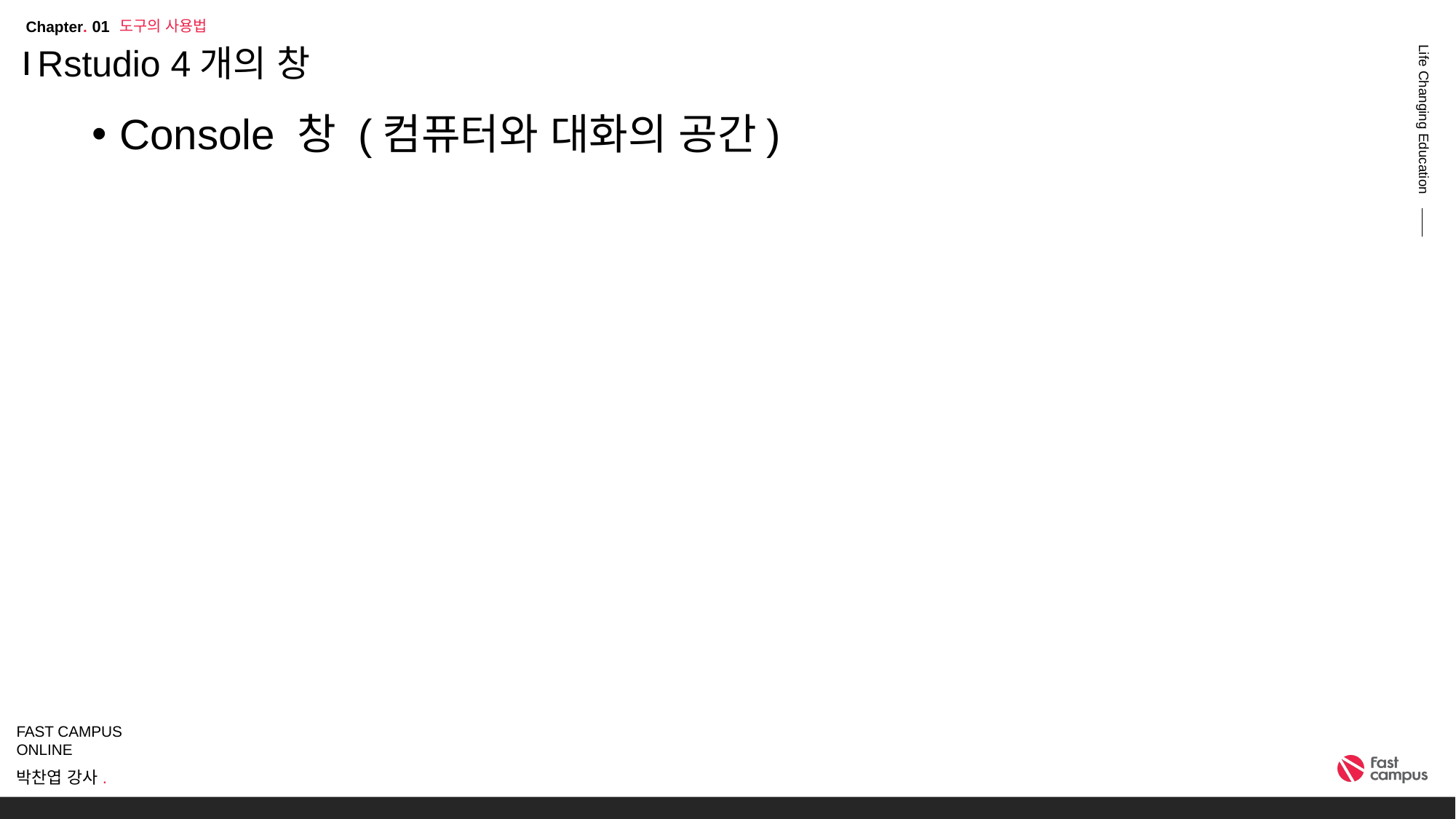

도구의 사용법
01
# Rstudio 4개의 창
Console 창 (컴퓨터와 대화의 공간)